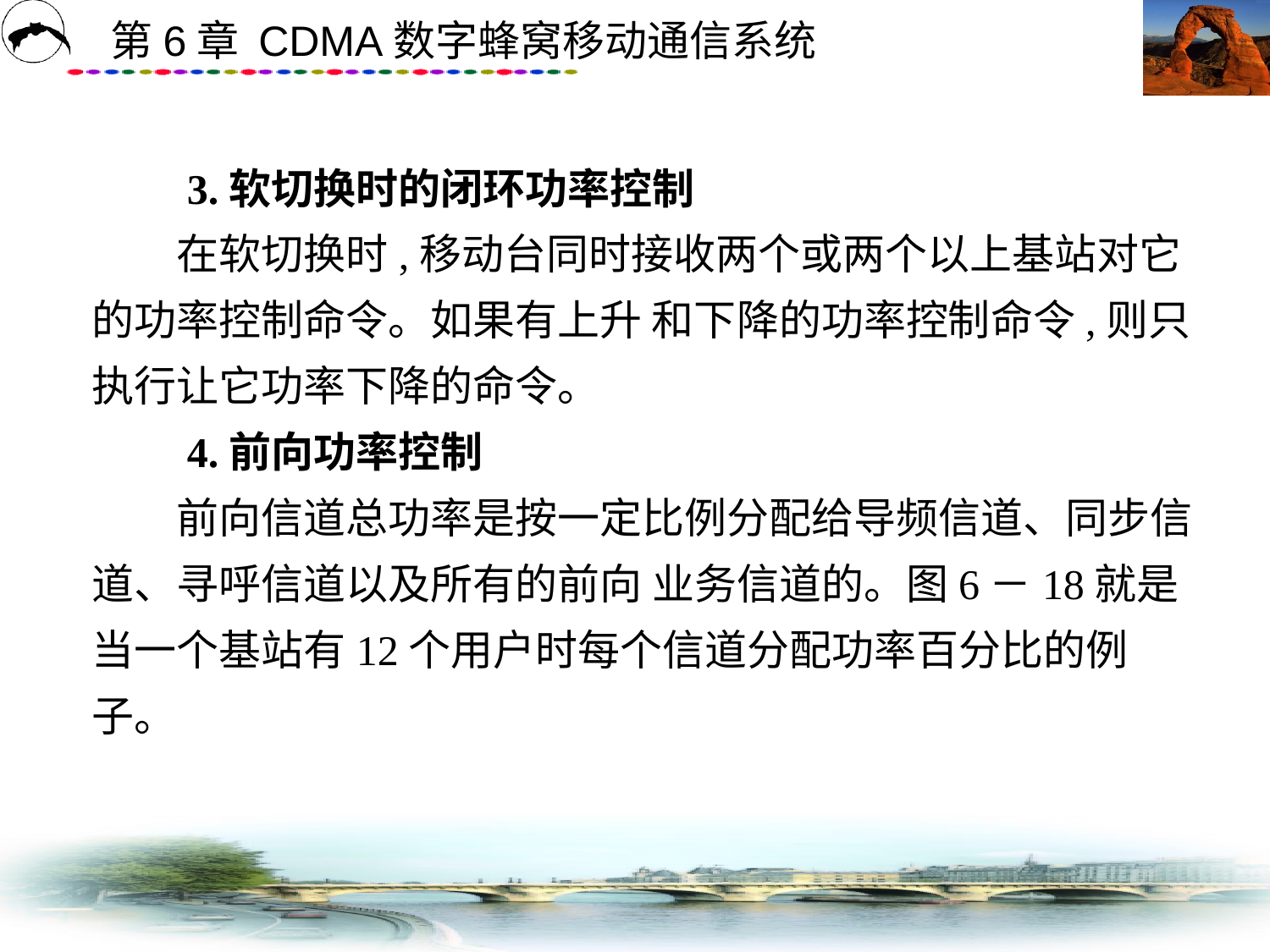

# 3.软切换时的闭环功率控制 　　在软切换时,移动台同时接收两个或两个以上基站对它的功率控制命令。如果有上升 和下降的功率控制命令,则只执行让它功率下降的命令。 　　4.前向功率控制 　　前向信道总功率是按一定比例分配给导频信道、同步信道、寻呼信道以及所有的前向 业务信道的。图6－18就是当一个基站有12个用户时每个信道分配功率百分比的例子。